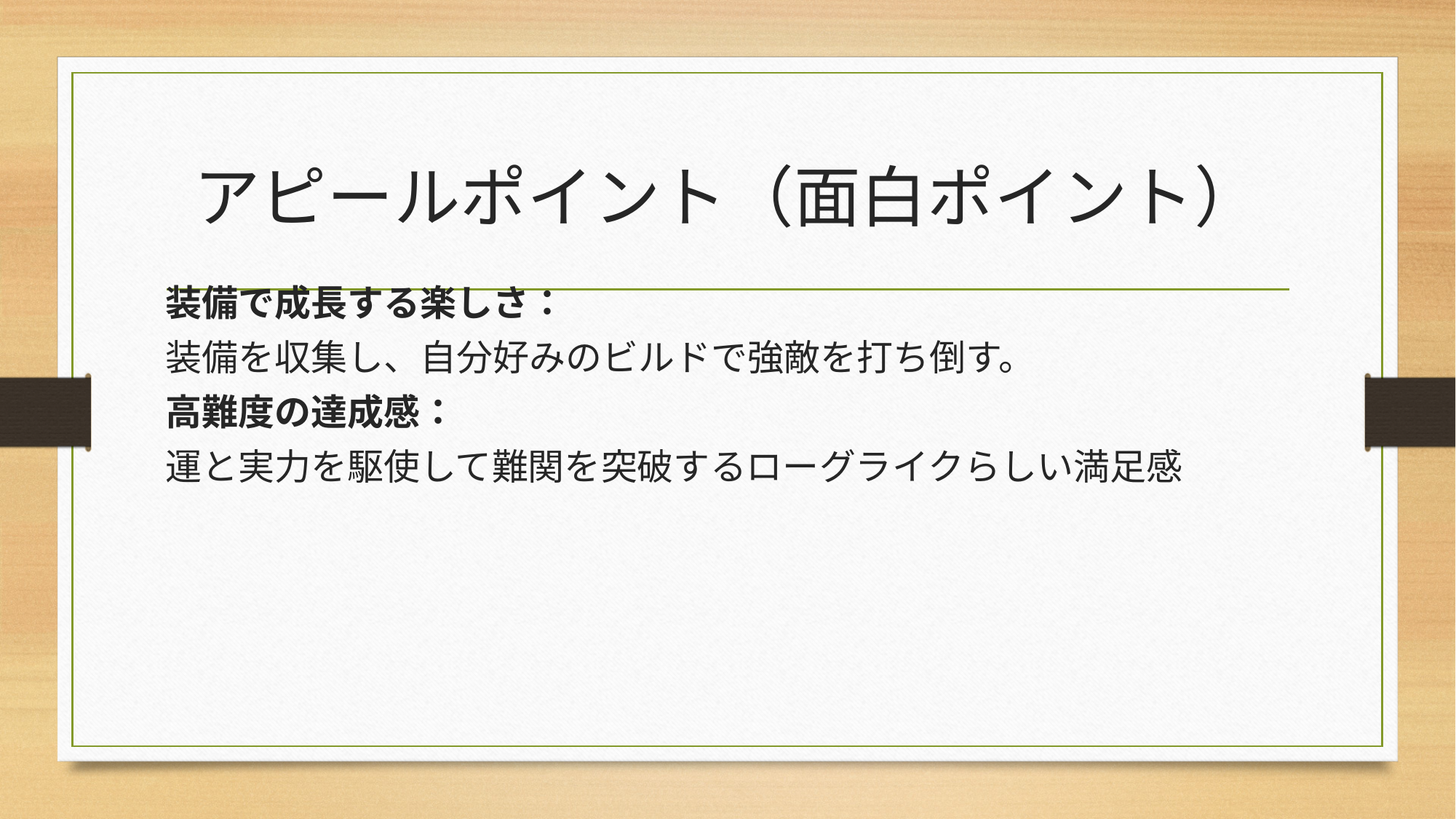

# アピールポイント（面白ポイント）
装備で成長する楽しさ：
装備を収集し、自分好みのビルドで強敵を打ち倒す。
高難度の達成感：
運と実力を駆使して難関を突破するローグライクらしい満足感